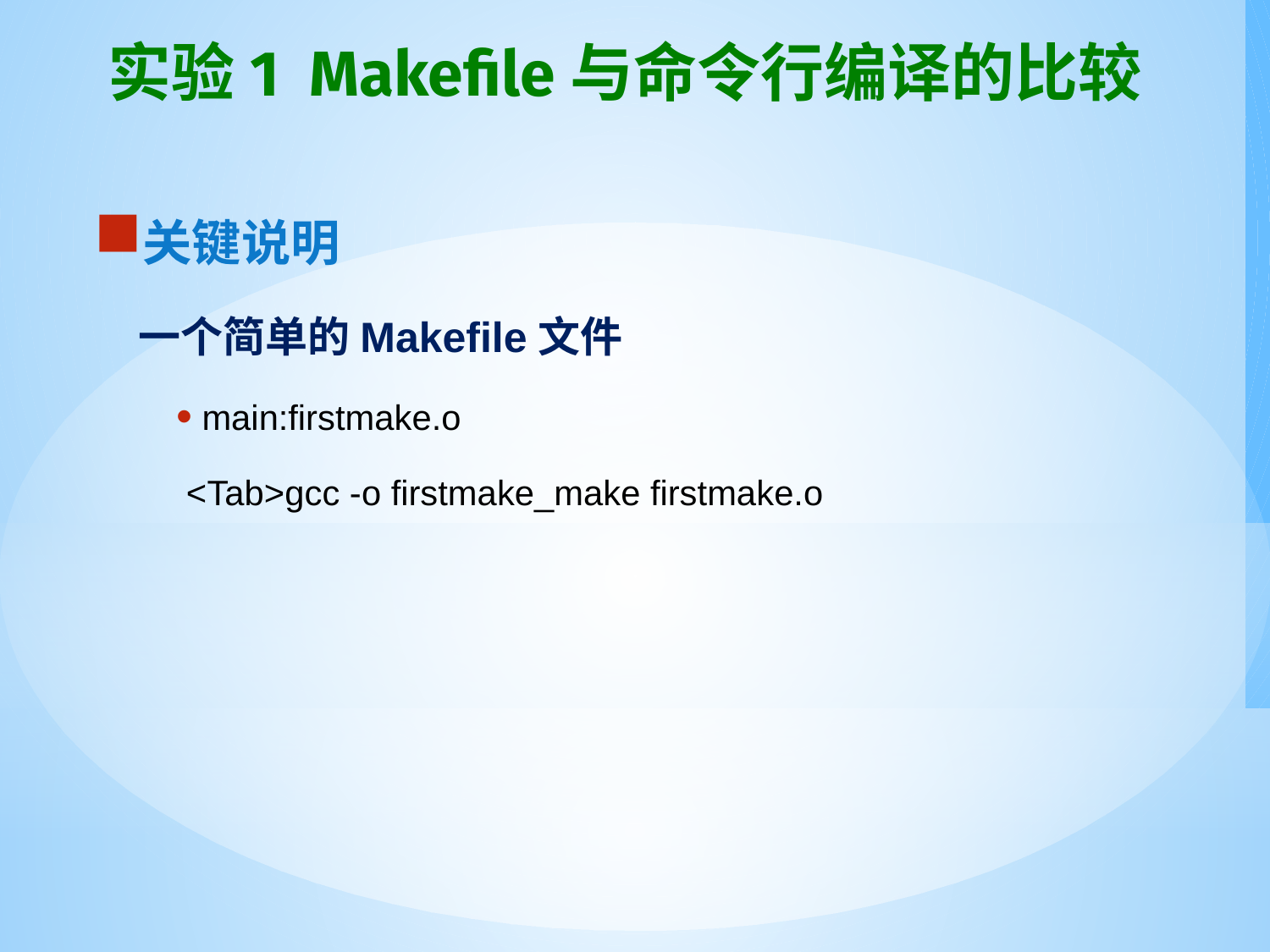

# 实验1  Makefile与命令行编译的比较
关键说明
一个简单的Makefile文件
main:firstmake.o
 <Tab>gcc -o firstmake_make firstmake.o